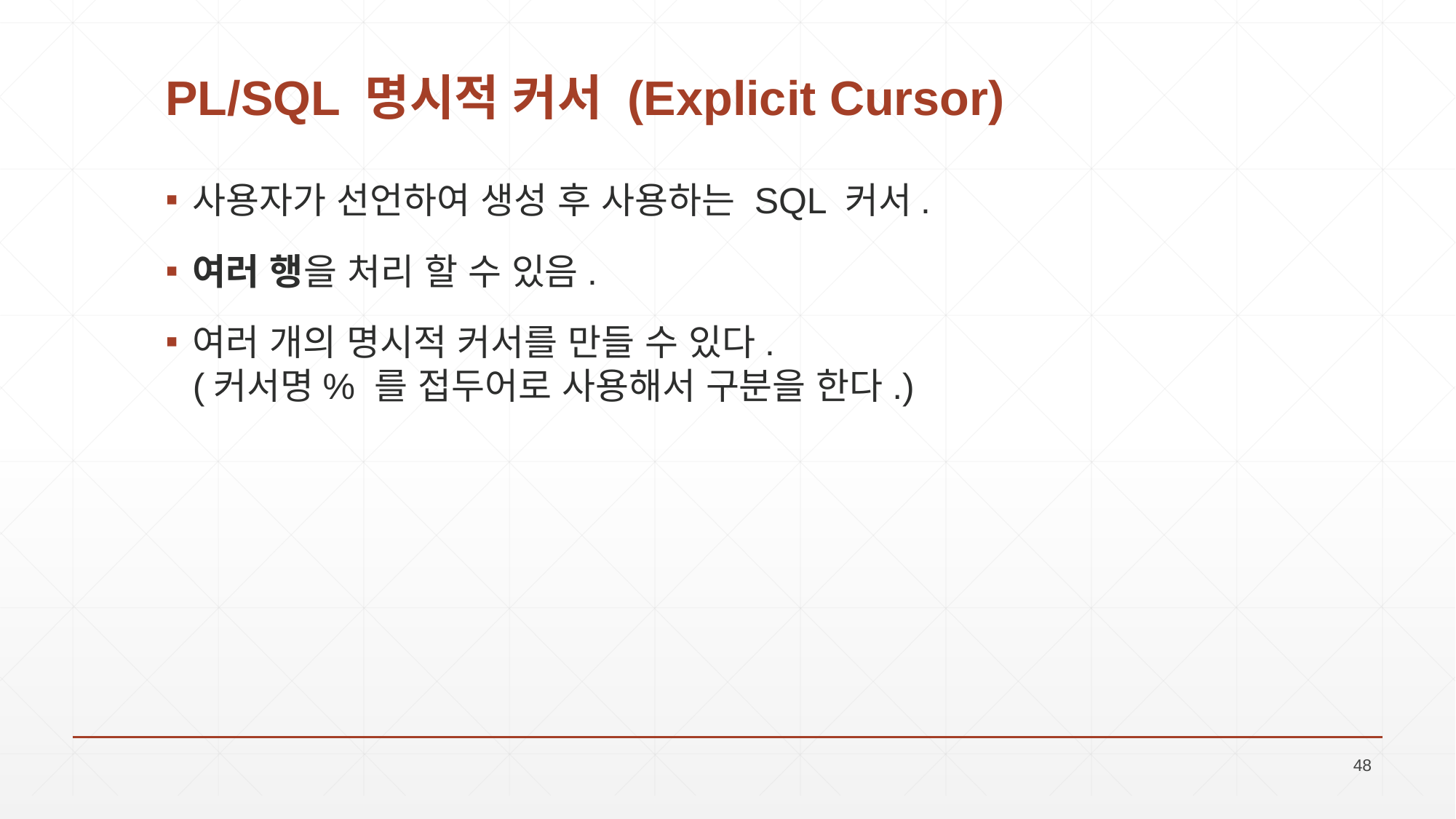

# PL/SQL 명시적 커서 (Explicit Cursor)
사용자가 선언하여 생성 후 사용하는 SQL 커서.
여러 행을 처리 할 수 있음.
여러 개의 명시적 커서를 만들 수 있다.
(커서명% 를 접두어로 사용해서 구분을 한다.)
48